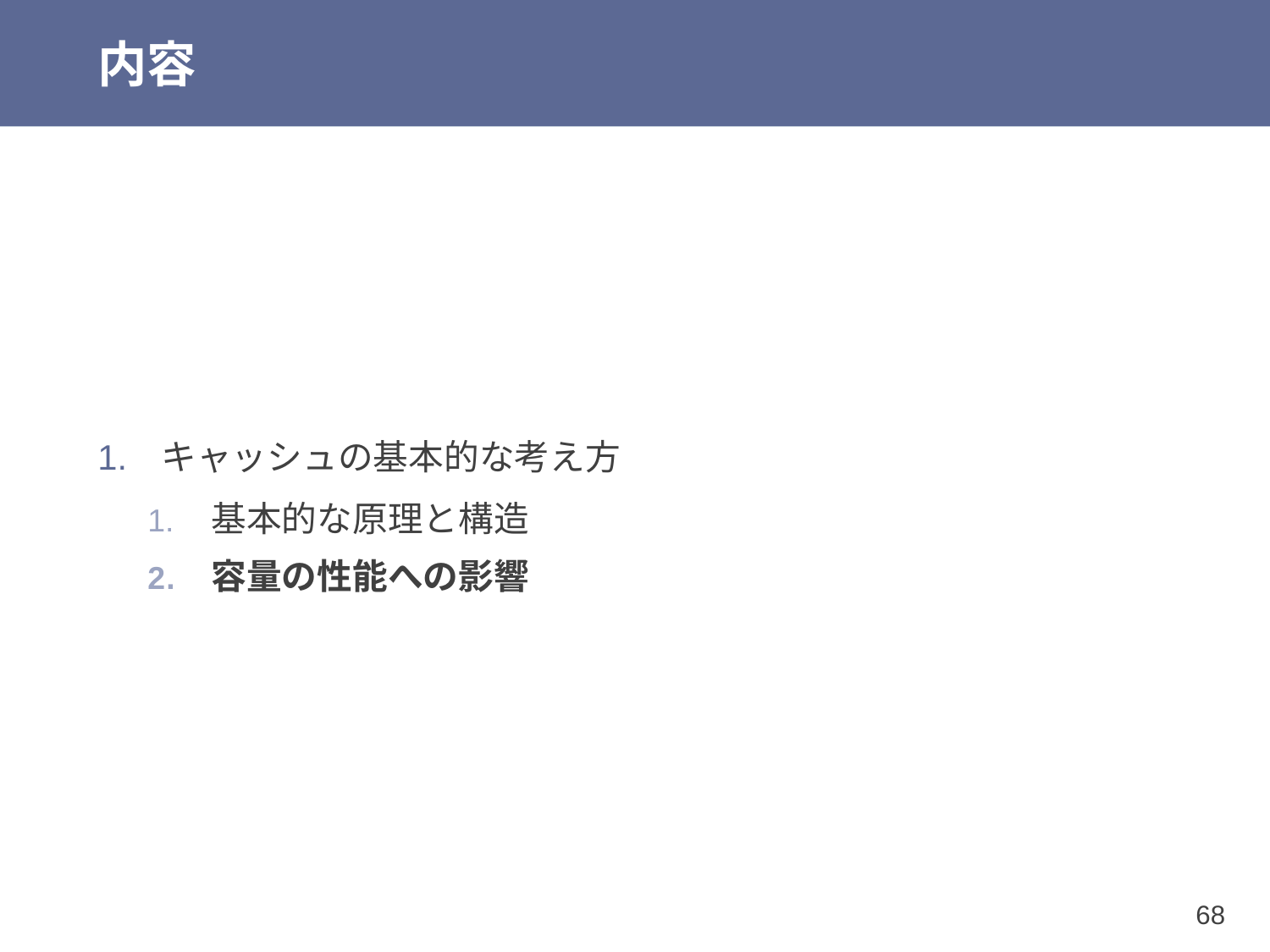

# 内容
キャッシュの基本的な考え方
基本的な原理と構造
容量の性能への影響